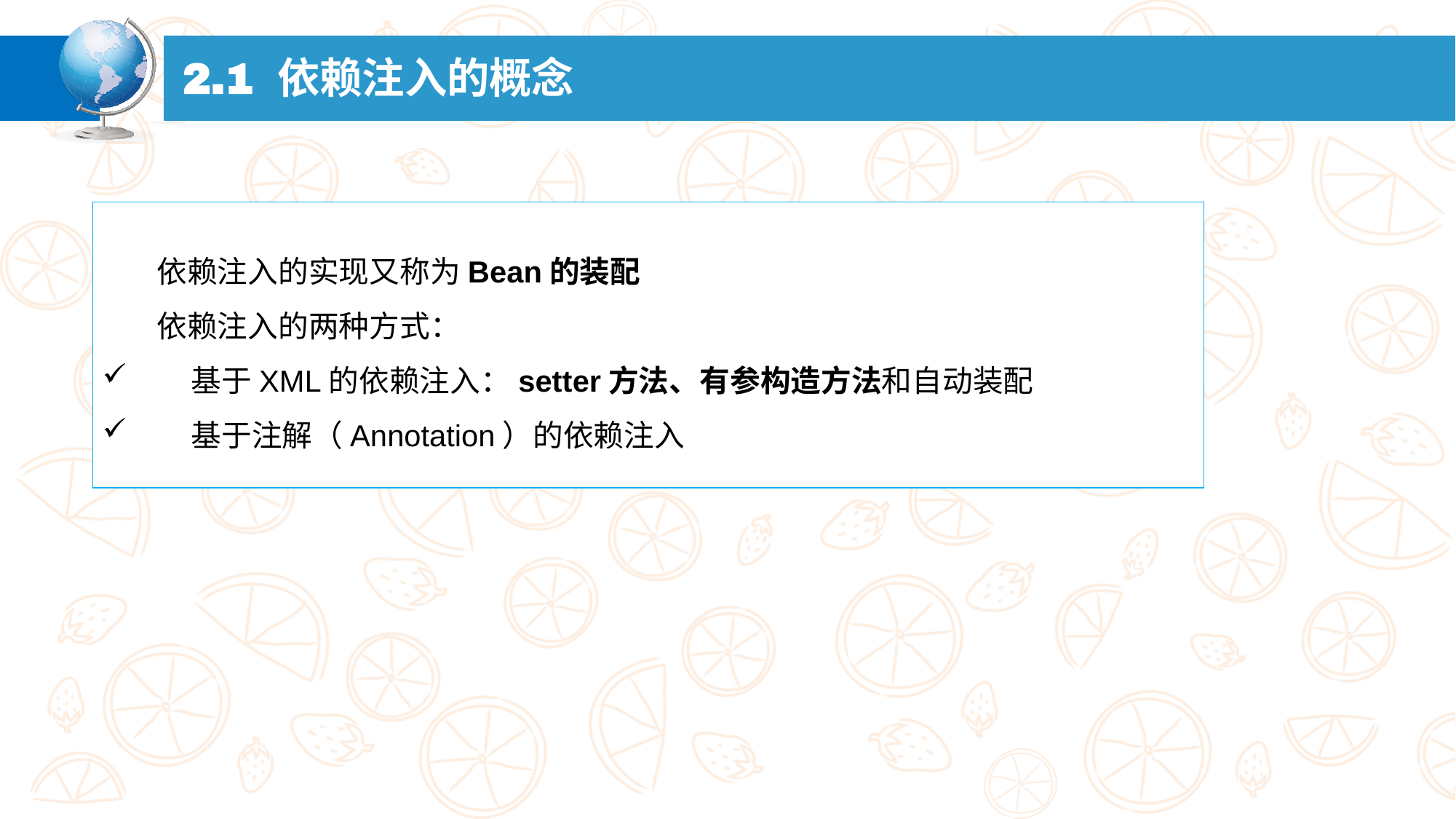

# 2.1 依赖注入的概念

       依赖注入的实现又称为Bean的装配
       依赖注入的两种方式：
      基于XML的依赖注入：setter方法、有参构造方法和自动装配
      基于注解（Annotation）的依赖注入